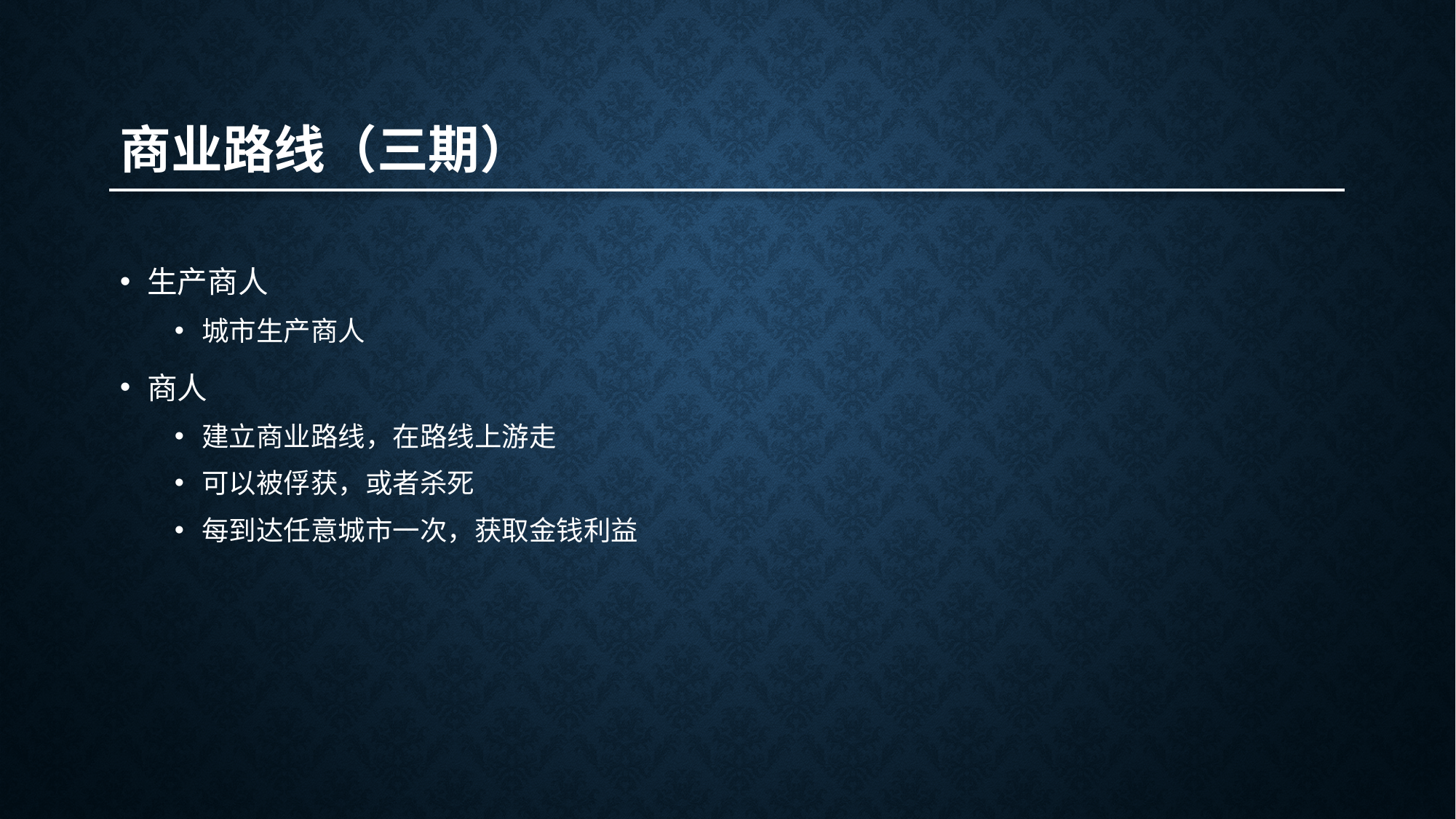

商业路线（三期）
生产商人
城市生产商人
商人
建立商业路线，在路线上游走
可以被俘获，或者杀死
每到达任意城市一次，获取金钱利益